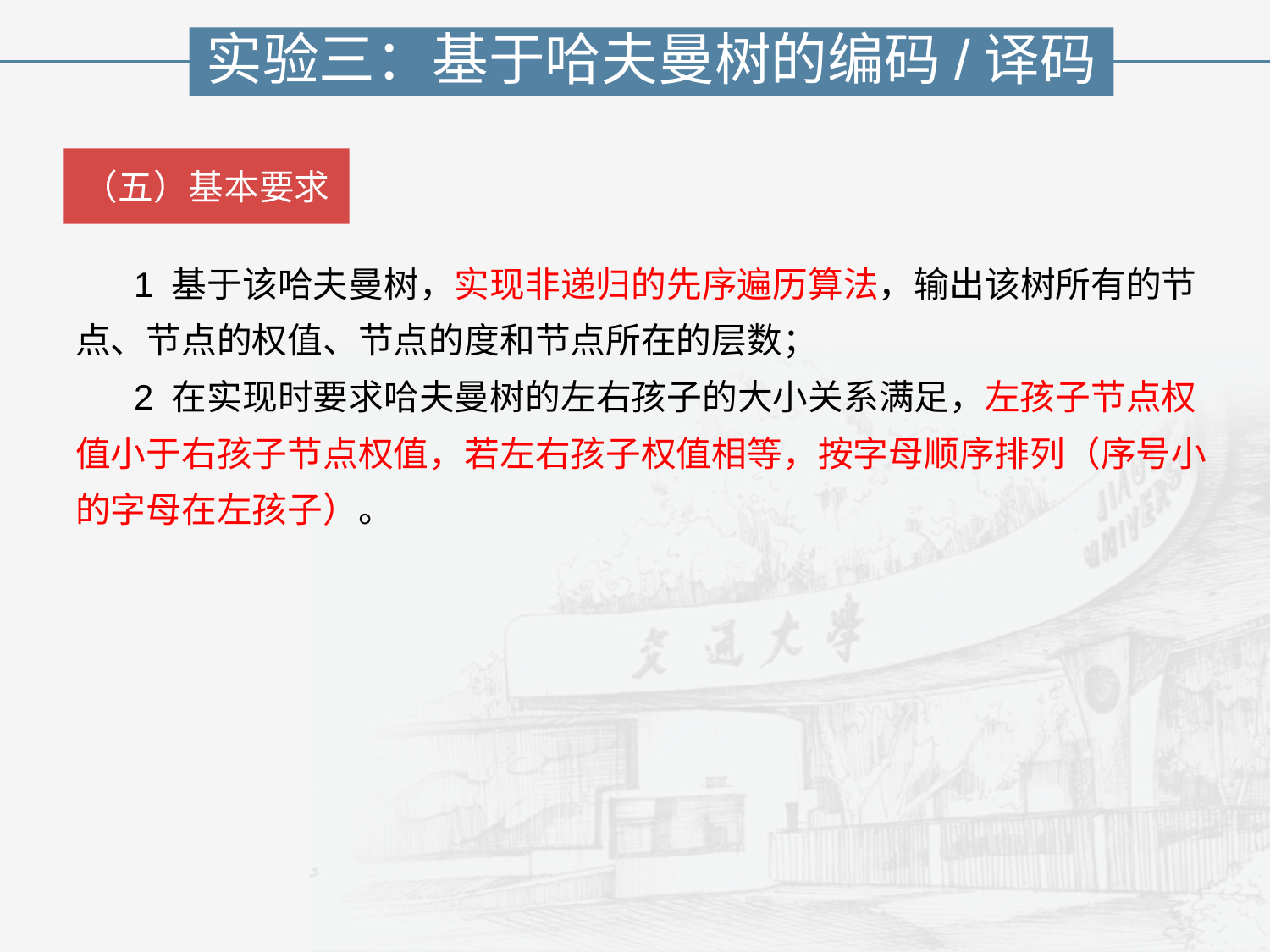

实验三：基于哈夫曼树的编码/译码
（五）基本要求
      1 基于该哈夫曼树，实现非递归的先序遍历算法，输出该树所有的节点、节点的权值、节点的度和节点所在的层数；
      2 在实现时要求哈夫曼树的左右孩子的大小关系满足，左孩子节点权值小于右孩子节点权值，若左右孩子权值相等，按字母顺序排列（序号小的字母在左孩子）。